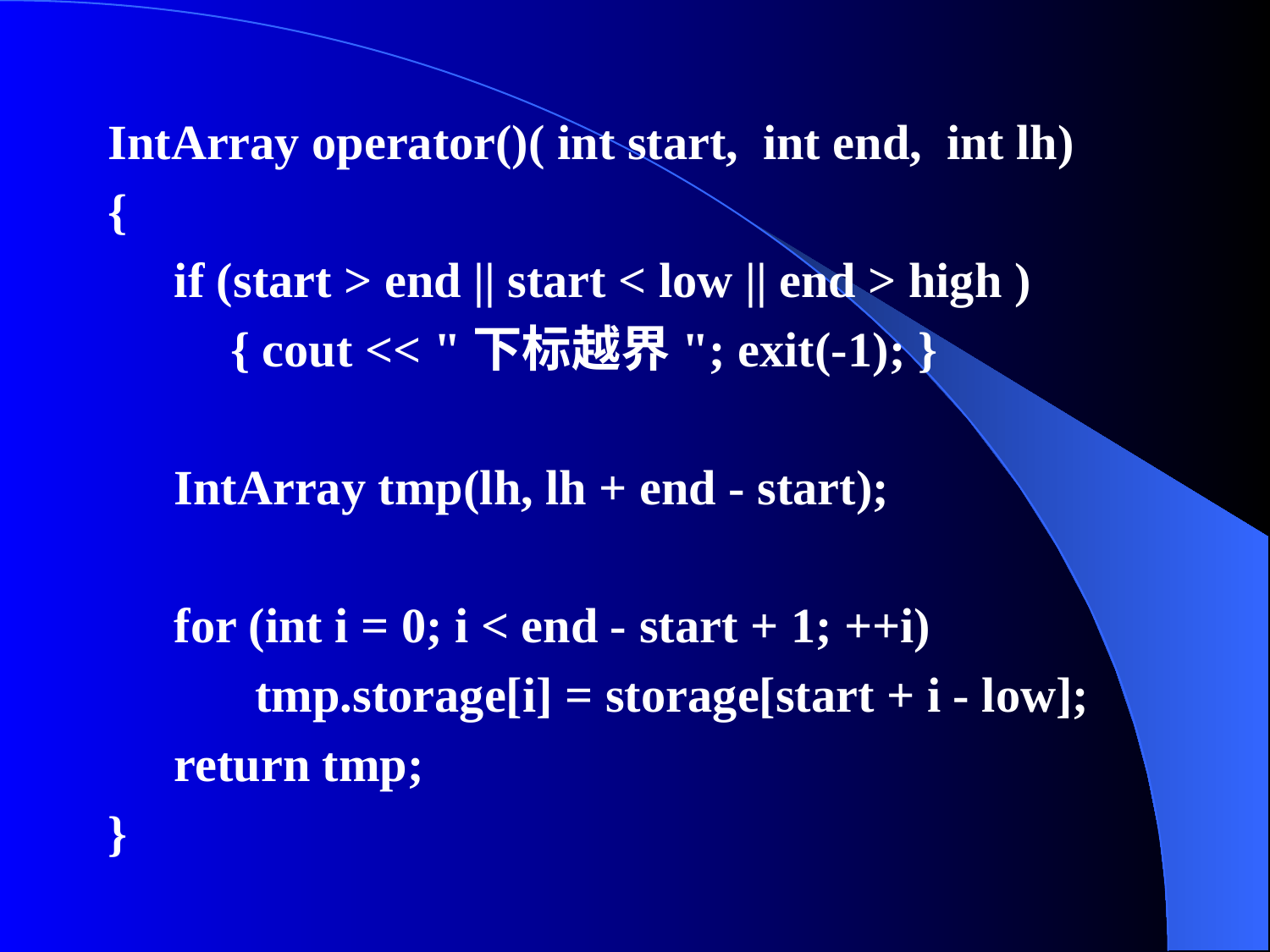

IntArray operator()( int start,  int end,  int lh)
{
	if (start > end || start < low || end > high )
          { cout << "下标越界"; exit(-1); }

	IntArray tmp(lh, lh + end - start);

	for (int i = 0; i < end - start + 1; ++i)
            tmp.storage[i] = storage[start + i - low];
	return tmp;
}